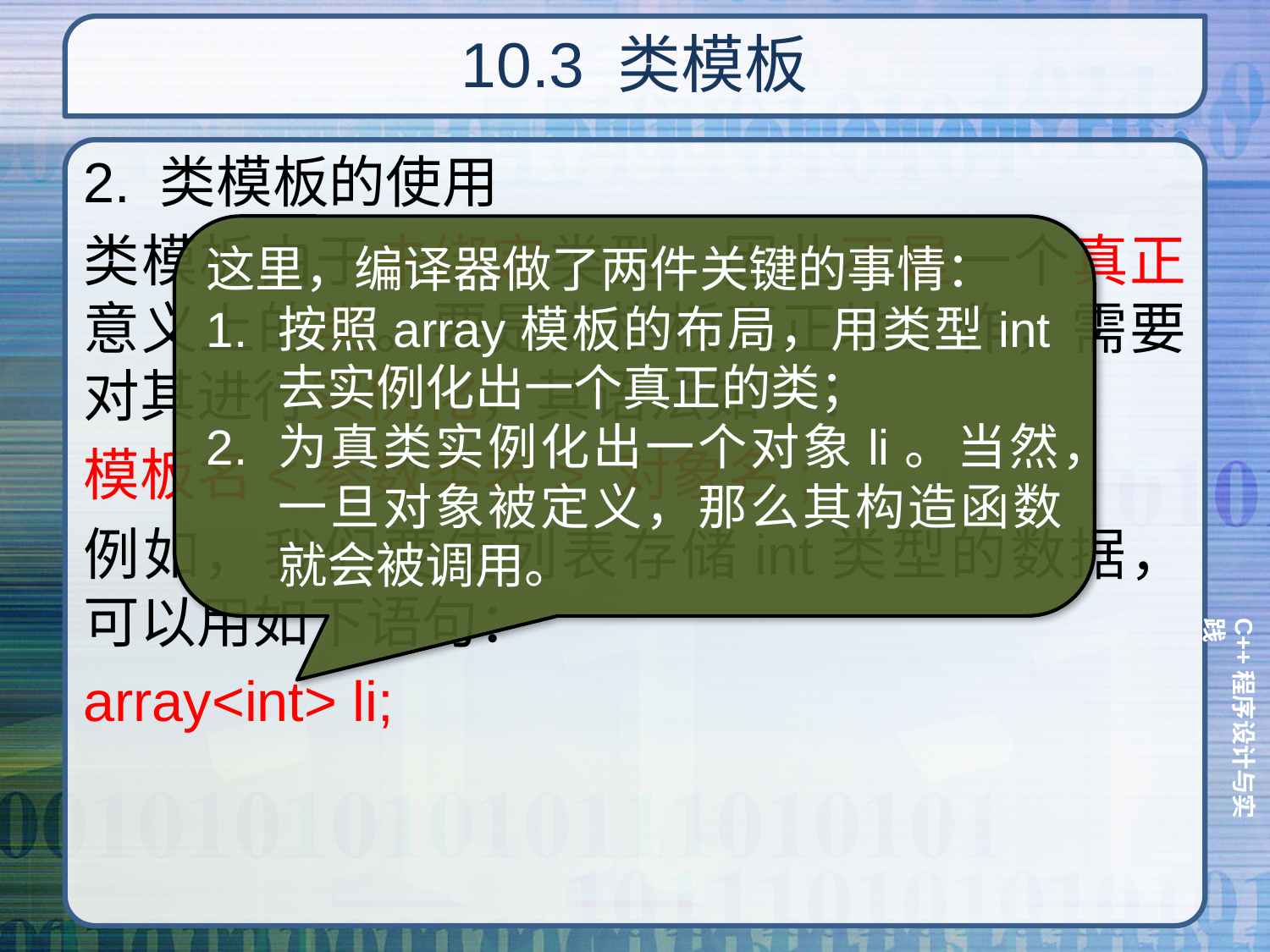

# 10.3 类模板
2. 类模板的使用
类模板由于未绑定类型，因此不是一个真正意义上的类。要是类模板真正地工作，需要对其进行实例化，其语法如下：
模板名<参数类表> 对象名;
例如，我们要使列表存储int类型的数据，可以用如下语句：
array<int> li;
这里，编译器做了两件关键的事情：
按照array模板的布局，用类型int去实例化出一个真正的类；
为真类实例化出一个对象li。当然，一旦对象被定义，那么其构造函数就会被调用。